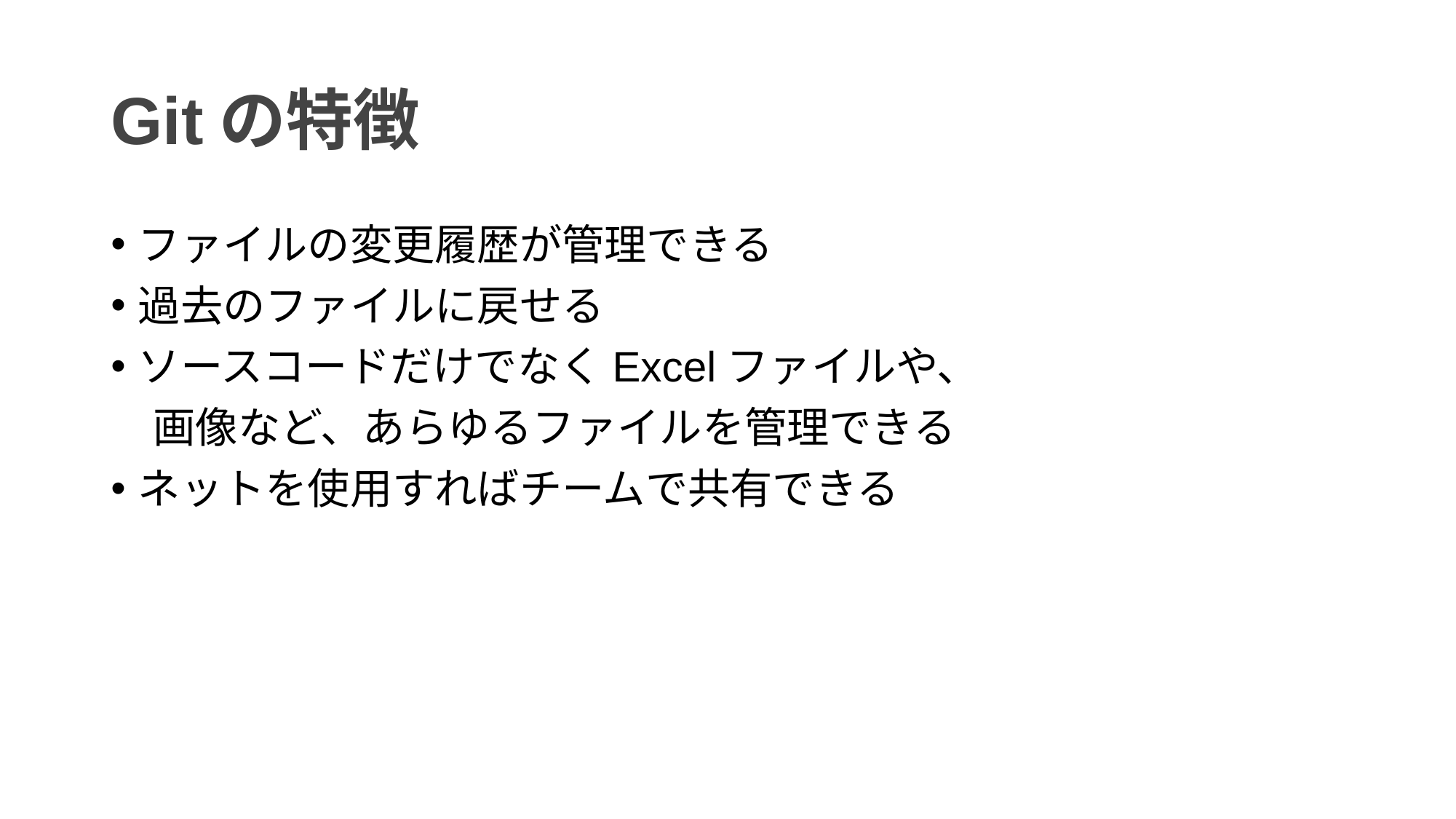

# Gitの特徴
ファイルの変更履歴が管理できる
過去のファイルに戻せる
ソースコードだけでなくExcelファイルや、
　画像など、あらゆるファイルを管理できる
ネットを使用すればチームで共有できる